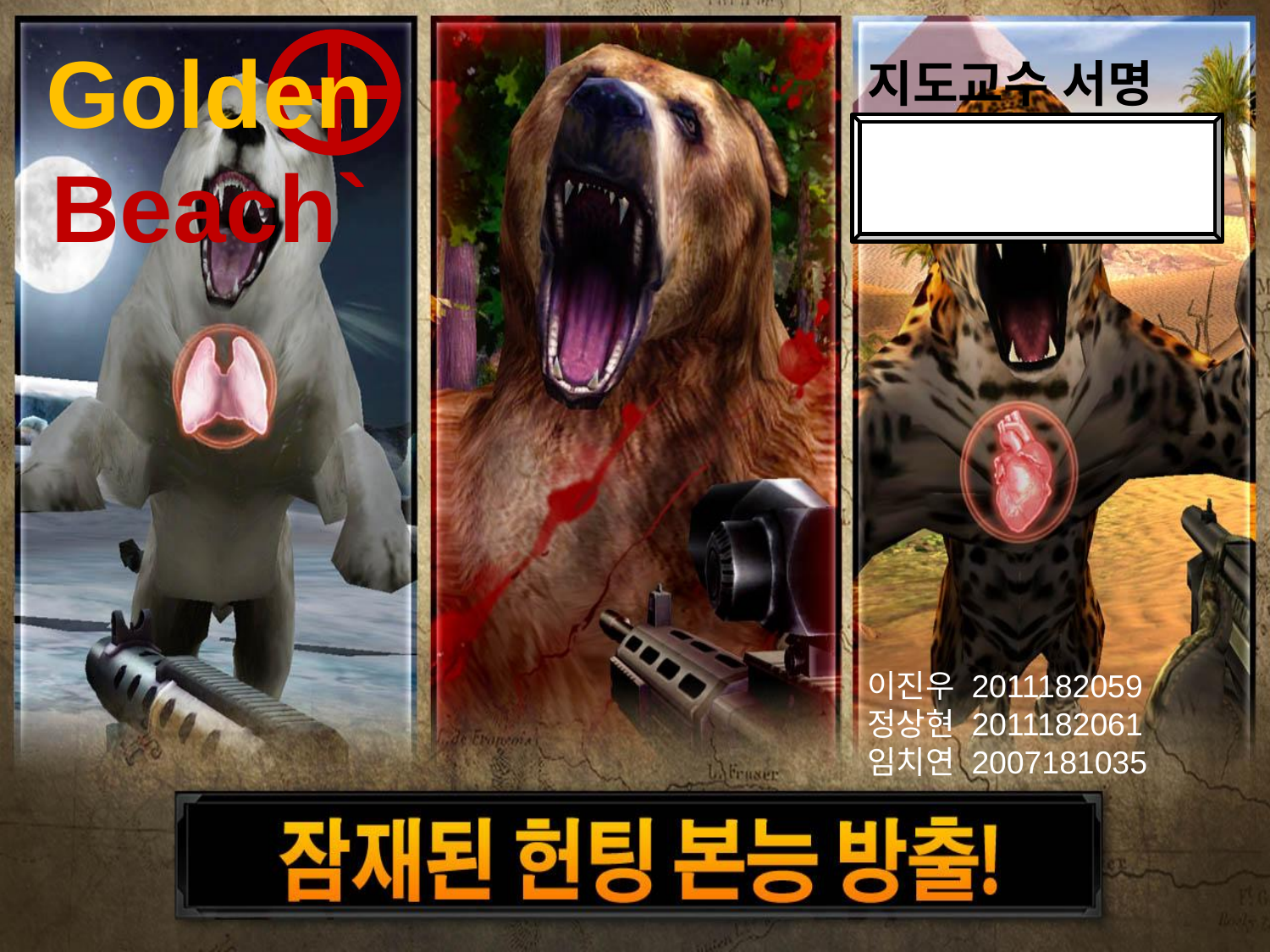

Golden
Beach`

지도교수 서명

이진우 2011182059
정상현 2011182061
임치연 2007181035